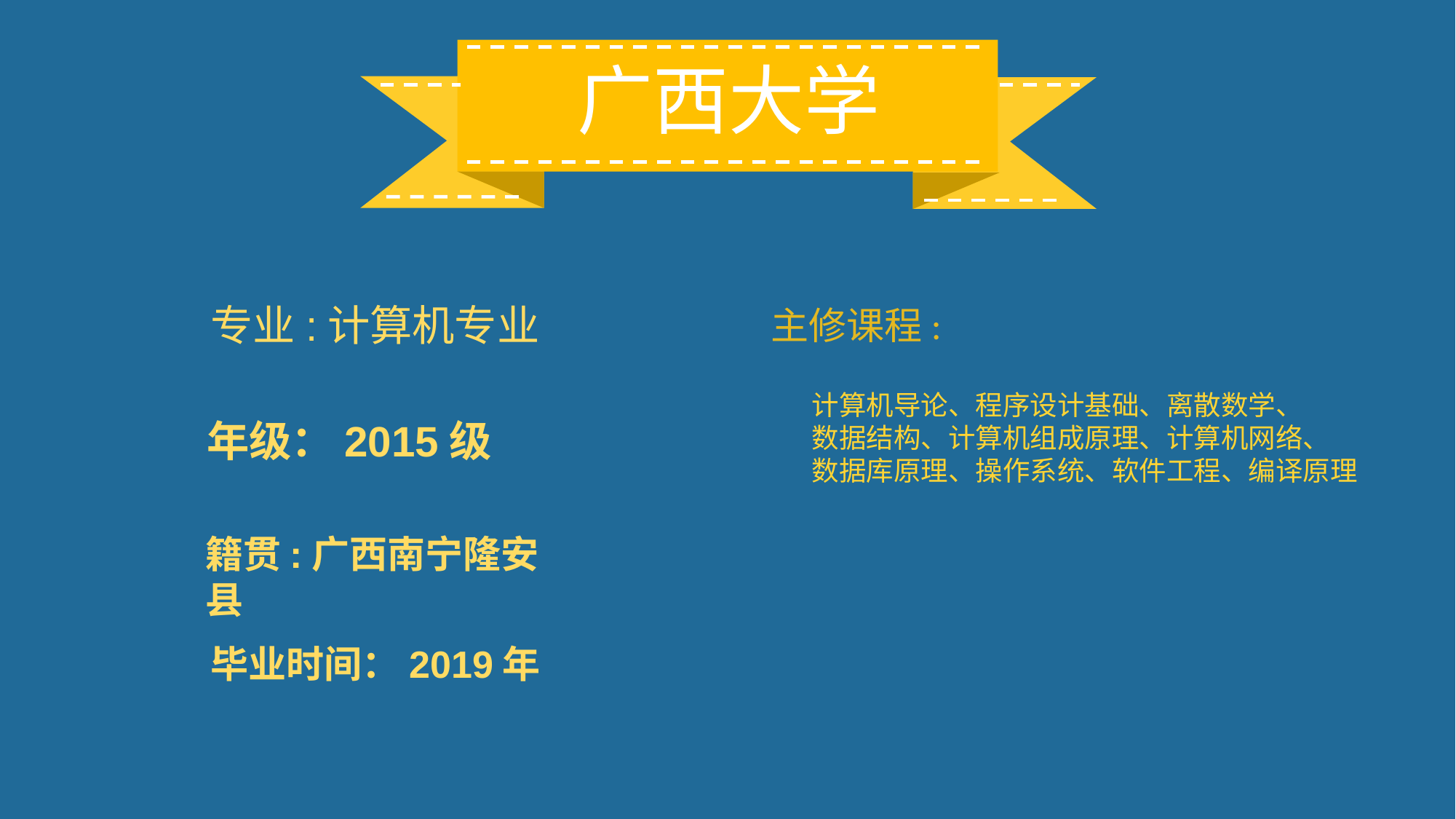

广西大学
主修课程:
专业:计算机专业
计算机导论、程序设计基础、离散数学、
数据结构、计算机组成原理、计算机网络、
数据库原理、操作系统、软件工程、编译原理
年级：2015级
籍贯:广西南宁隆安县
毕业时间：2019年